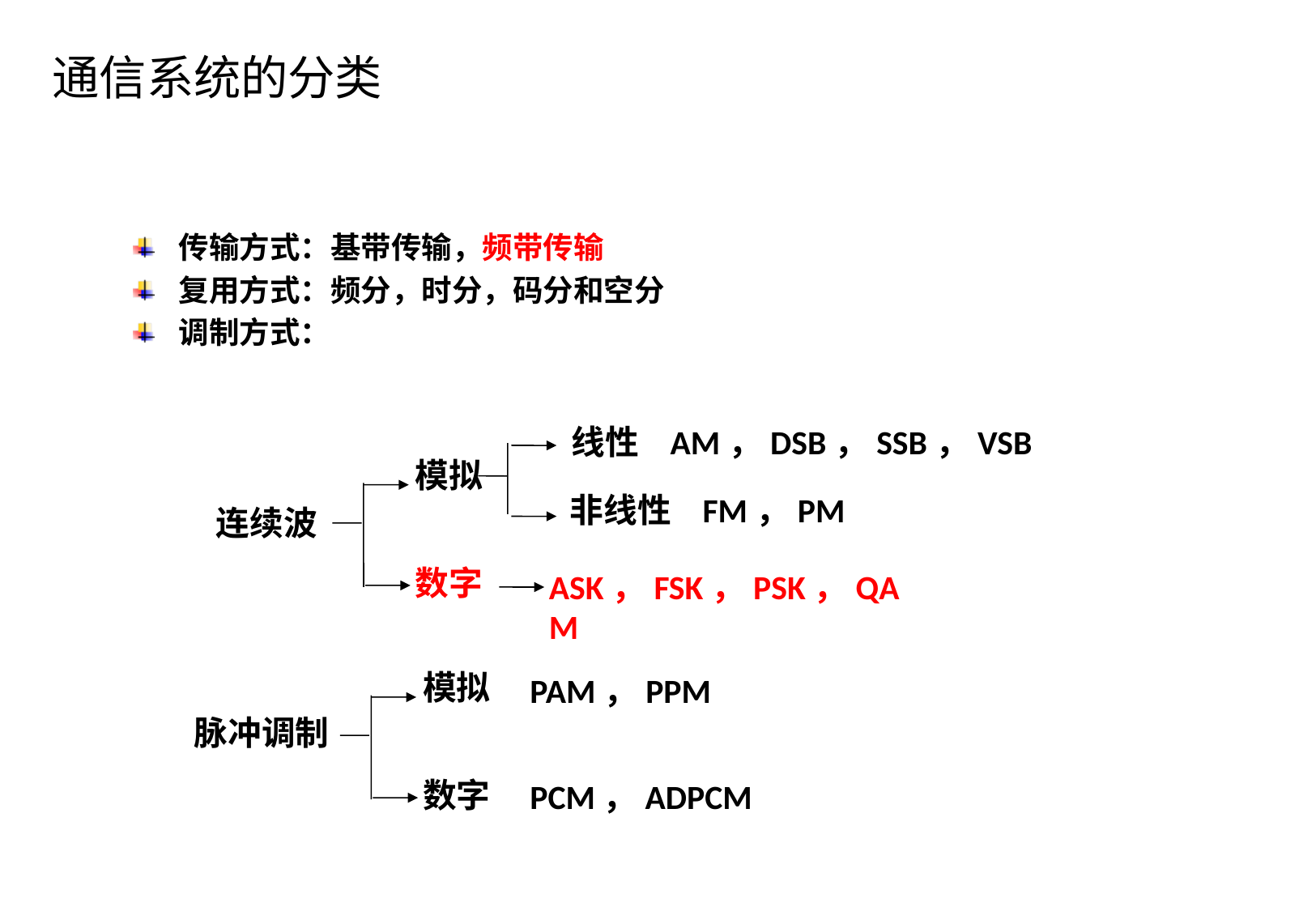

通信系统的分类
传输方式：基带传输，频带传输
复用方式：频分，时分，码分和空分
调制方式：
线性   AM，DSB，SSB，VSB

模拟

数字

非线性   FM，PM
连续波

ASK，FSK，PSK，QAM

模拟
PAM，PPM

脉冲调制

数字
PCM，ADPCM

2014年5月21日
3